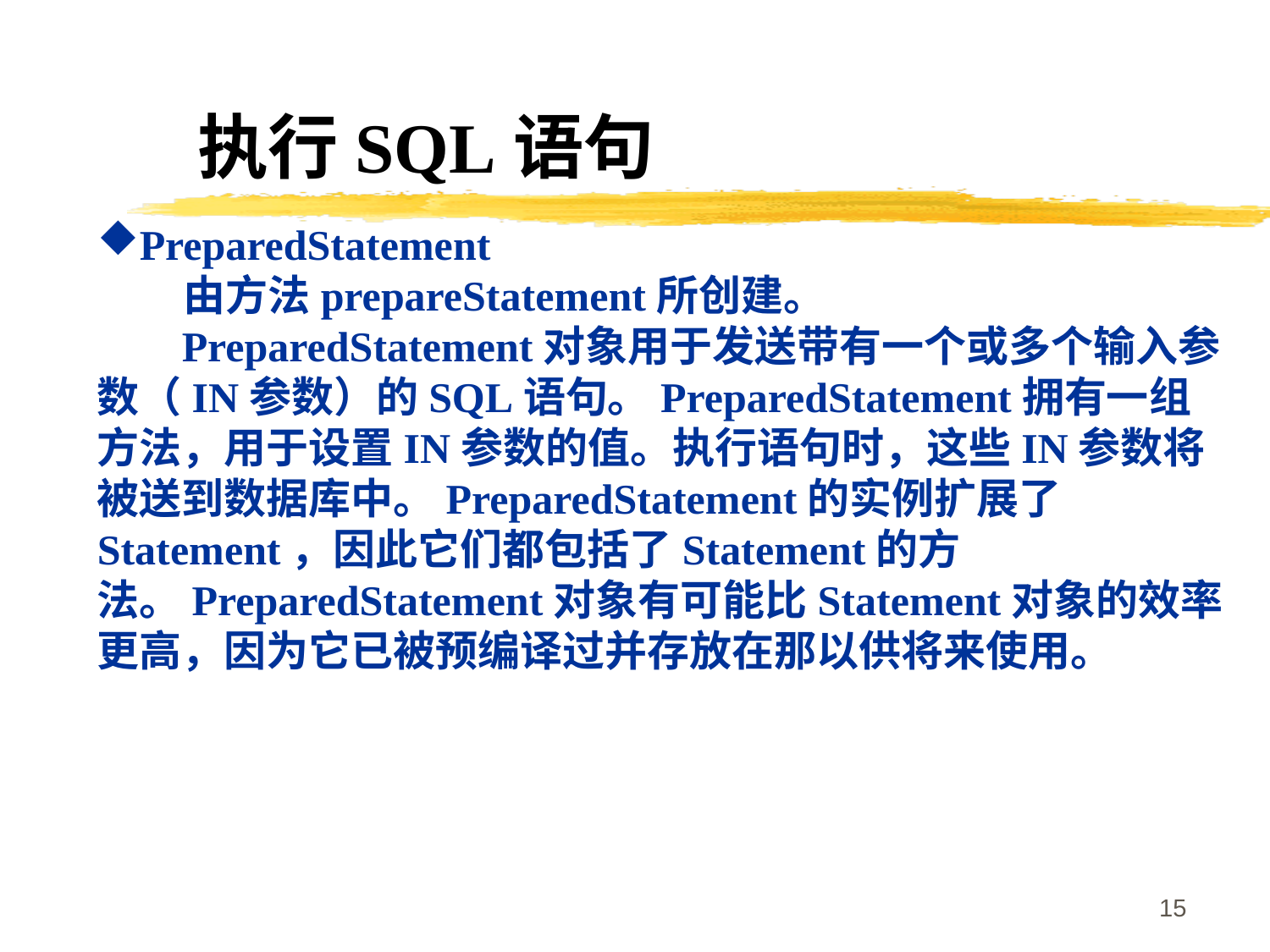

执行SQL语句
PreparedStatement
        由方法prepareStatement所创建。
        PreparedStatement对象用于发送带有一个或多个输入参数（IN参数）的SQL语句。PreparedStatement拥有一组方法，用于设置IN参数的值。执行语句时，这些IN参数将被送到数据库中。PreparedStatement的实例扩展了Statement，因此它们都包括了Statement的方法。PreparedStatement对象有可能比Statement对象的效率更高，因为它已被预编译过并存放在那以供将来使用。
15